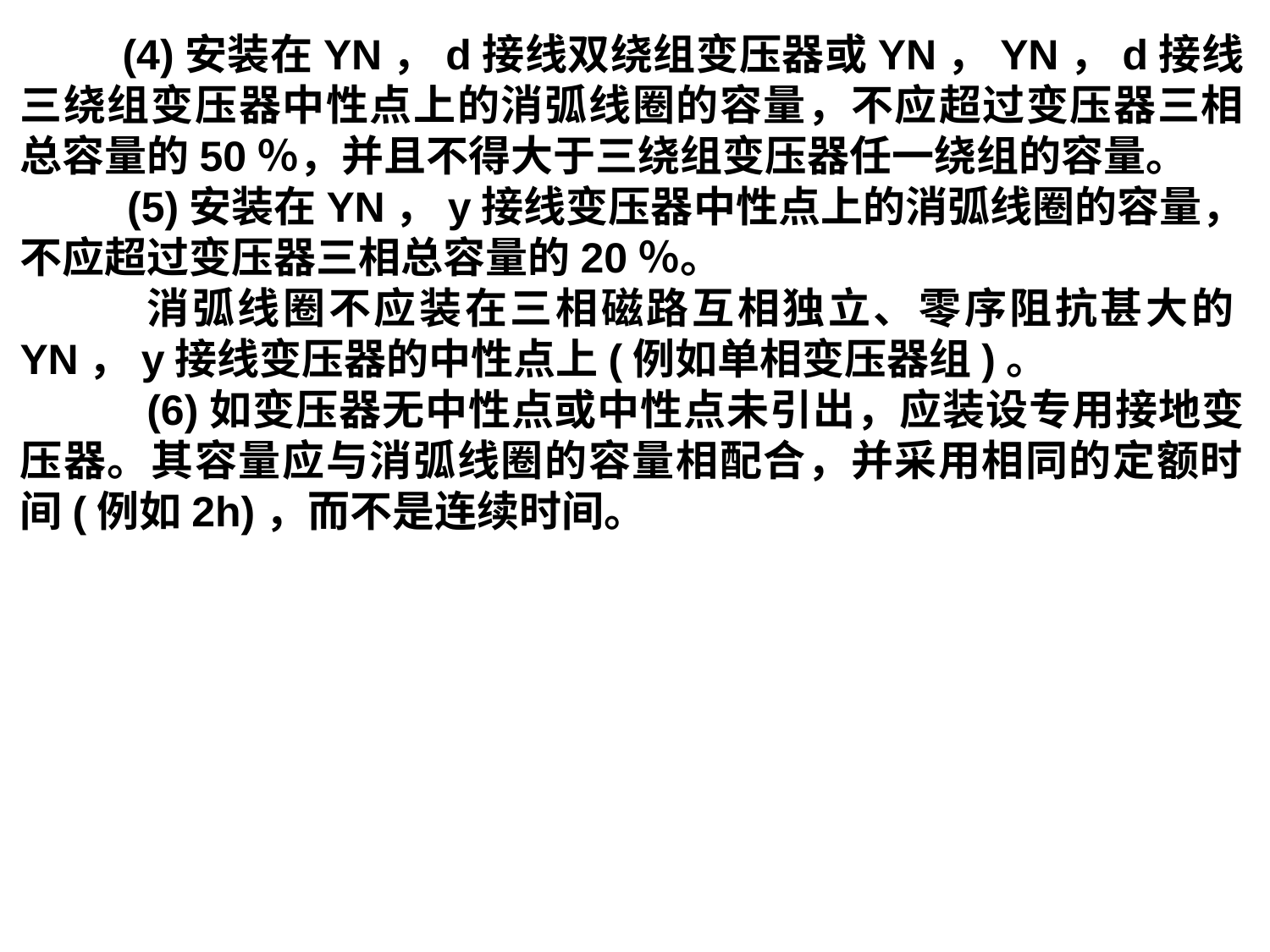

(4)安装在YN，d接线双绕组变压器或YN，YN，d接线三绕组变压器中性点上的消弧线圈的容量，不应超过变压器三相总容量的50％，并且不得大于三绕组变压器任一绕组的容量。
         (5)安装在YN，y接线变压器中性点上的消弧线圈的容量，不应超过变压器三相总容量的20％。
         消弧线圈不应装在三相磁路互相独立、零序阻抗甚大的YN，y接线变压器的中性点上(例如单相变压器组)。
          (6)如变压器无中性点或中性点未引出，应装设专用接地变压器。其容量应与消弧线圈的容量相配合，并采用相同的定额时间(例如2h)，而不是连续时间。